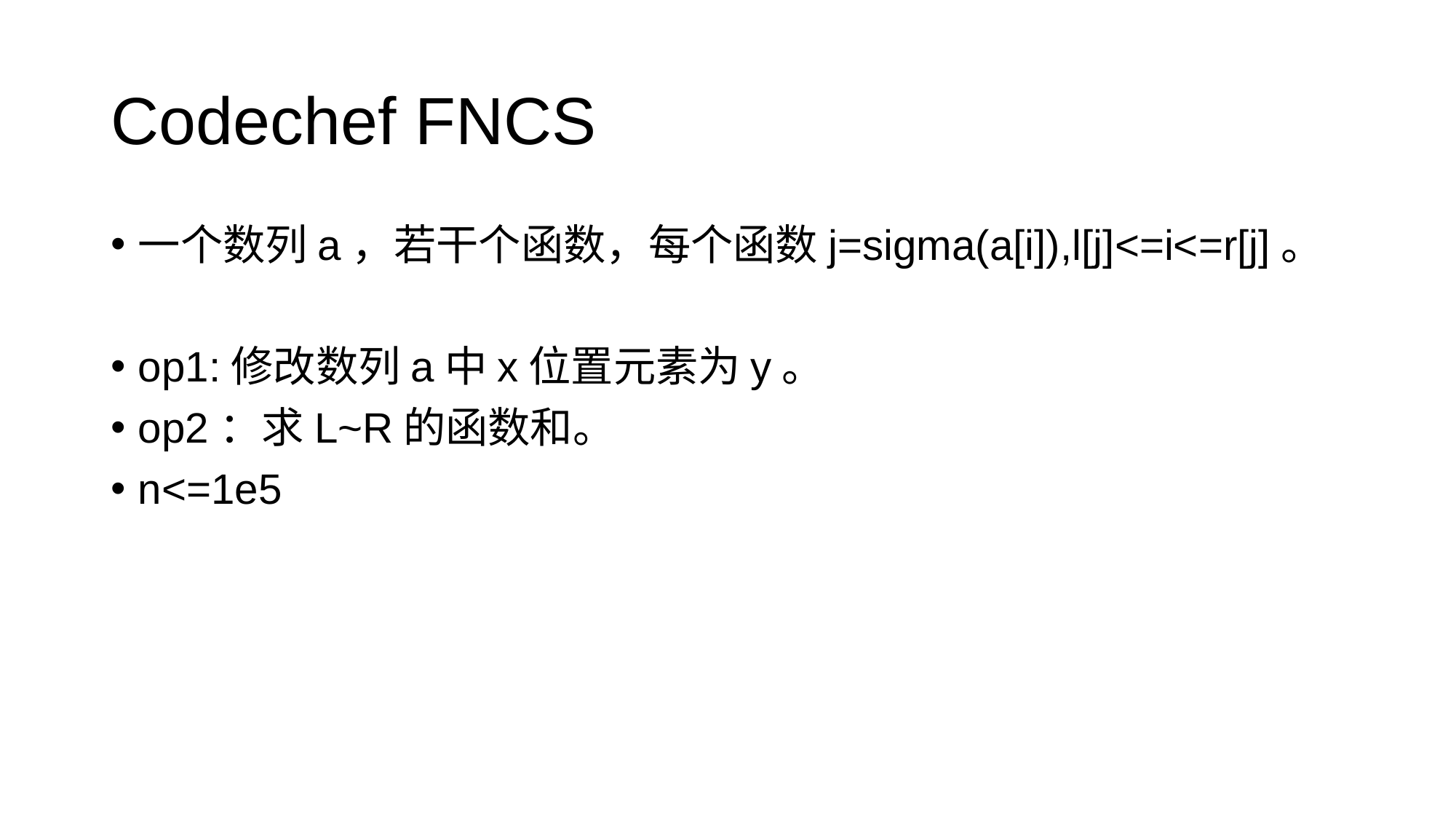

# Codechef FNCS
一个数列a，若干个函数，每个函数j=sigma(a[i]),l[j]<=i<=r[j]。

op1:修改数列a中x位置元素为y。
op2：求L~R的函数和。
n<=1e5